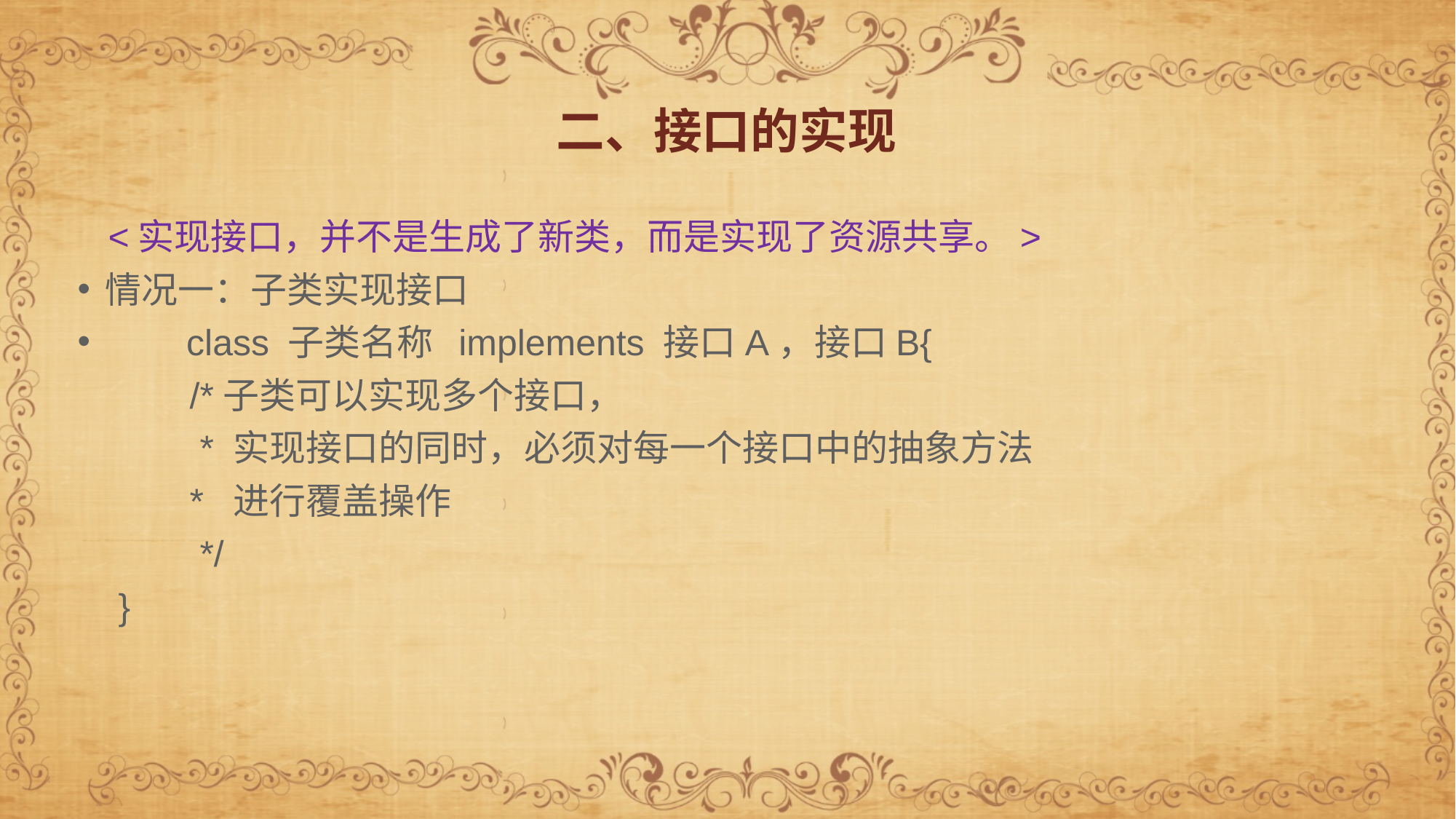

二、接口的实现
   <实现接口，并不是生成了新类，而是实现了资源共享。>
情况一：子类实现接口
        class 子类名称  implements 接口A，接口B{
           /*子类可以实现多个接口，
            * 实现接口的同时，必须对每一个接口中的抽象方法
           *  进行覆盖操作
            */
    }